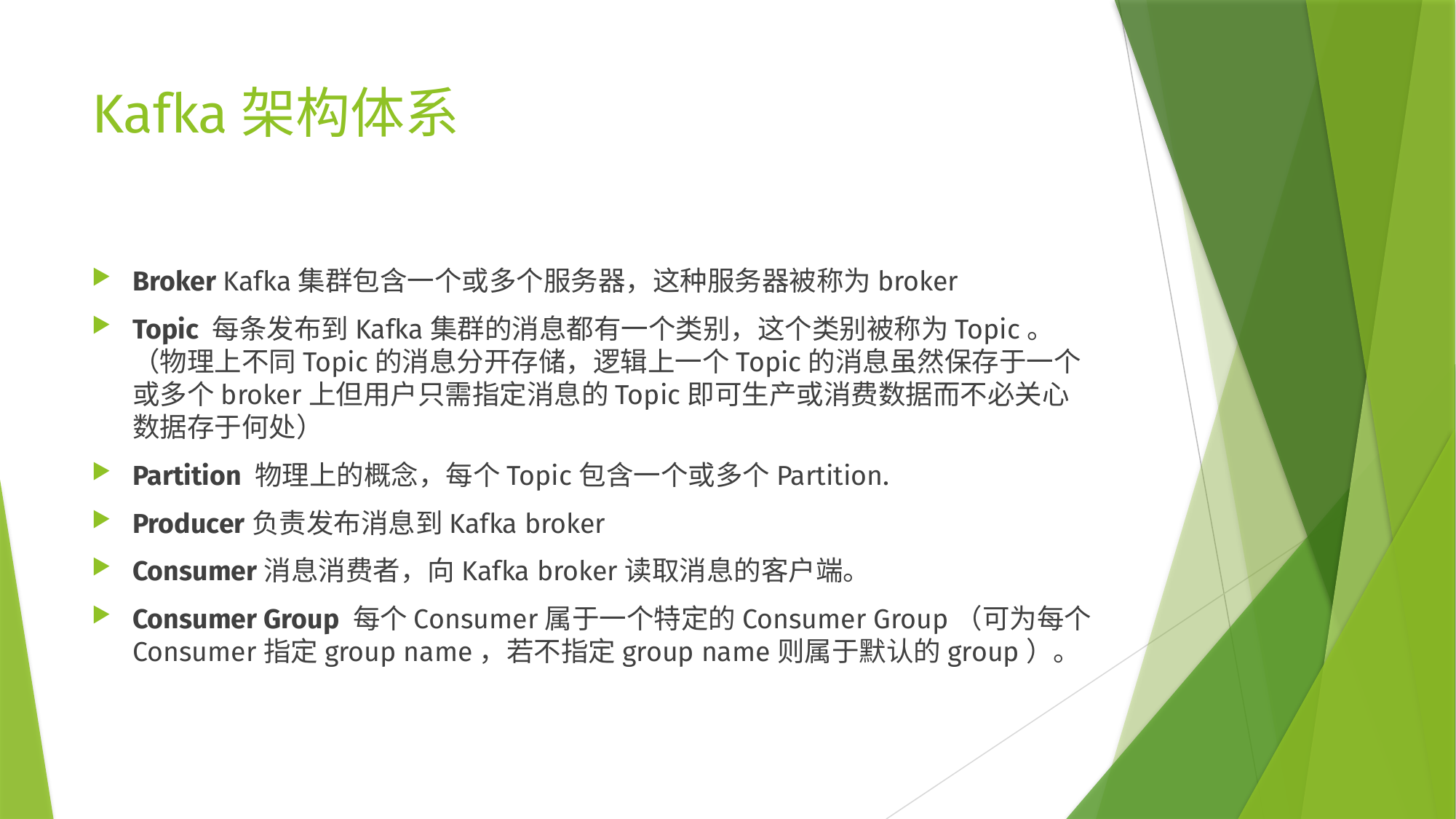

# Kafka架构体系
Broker Kafka集群包含一个或多个服务器，这种服务器被称为broker
Topic 每条发布到Kafka集群的消息都有一个类别，这个类别被称为Topic。（物理上不同Topic的消息分开存储，逻辑上一个Topic的消息虽然保存于一个或多个broker上但用户只需指定消息的Topic即可生产或消费数据而不必关心数据存于何处）
Partition 物理上的概念，每个Topic包含一个或多个Partition.
Producer负责发布消息到Kafka broker
Consumer消息消费者，向Kafka broker读取消息的客户端。
Consumer Group 每个Consumer属于一个特定的Consumer Group（可为每个Consumer指定group name，若不指定group name则属于默认的group）。